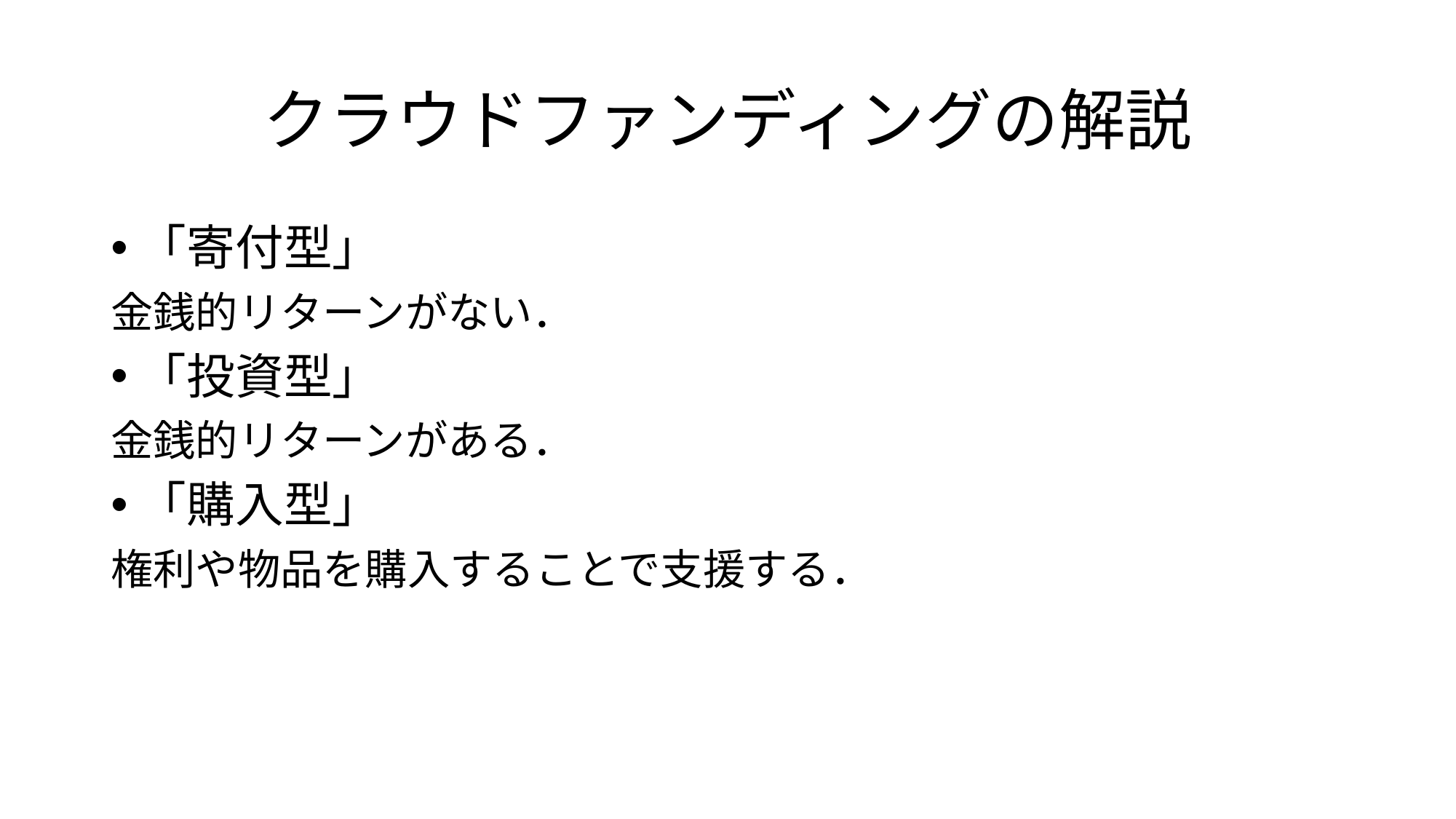

# クラウドファンディングの解説
「寄付型」
金銭的リターンがない．
「投資型」
金銭的リターンがある．
「購入型」
権利や物品を購入することで支援する．